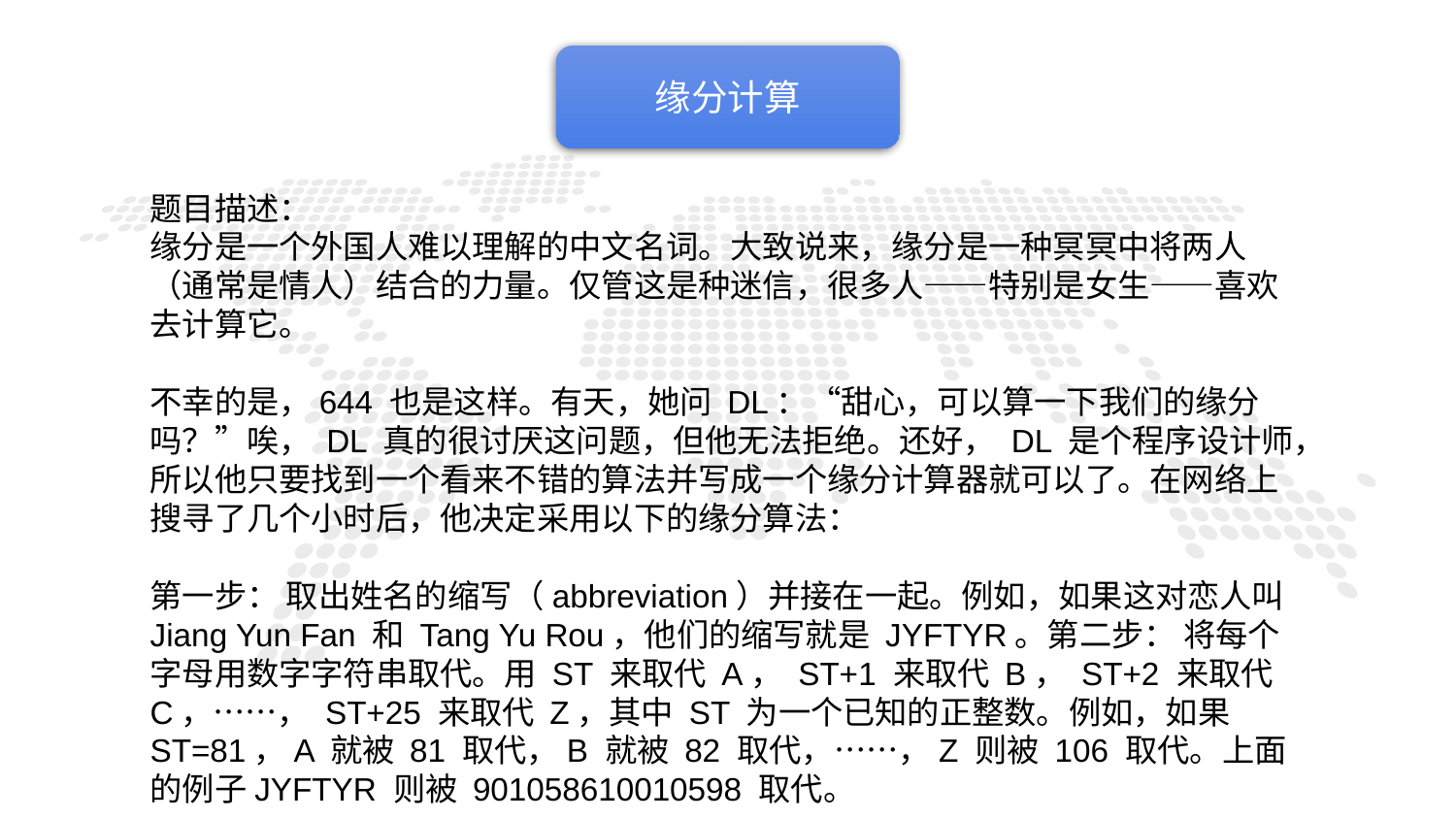

缘分计算
题目描述：
缘分是一个外国人难以理解的中文名词。大致说来，缘分是一种冥冥中将两人（通常是情人）结合的力量。仅管这是种迷信，很多人——特别是女生——喜欢去计算它。

不幸的是，644 也是这样。有天，她问 DL：“甜心，可以算一下我们的缘分吗？”唉， DL 真的很讨厌这问题，但他无法拒绝。还好， DL 是个程序设计师，所以他只要找到一个看来不错的算法并写成一个缘分计算器就可以了。在网络上搜寻了几个小时后，他决定采用以下的缘分算法：

第一步： 取出姓名的缩写（abbreviation）并接在一起。例如，如果这对恋人叫 Jiang Yun Fan 和 Tang Yu Rou，他们的缩写就是 JYFTYR。第二步： 将每个字母用数字字符串取代。用 ST 来取代 A， ST+1 来取代 B， ST+2 来取代 C，……， ST+25 来取代 Z，其中 ST 为一个已知的正整数。例如，如果ST=81，A 就被 81 取代，B 就被 82 取代，……，Z 则被 106 取代。上面的例子JYFTYR 则被 901058610010598 取代。